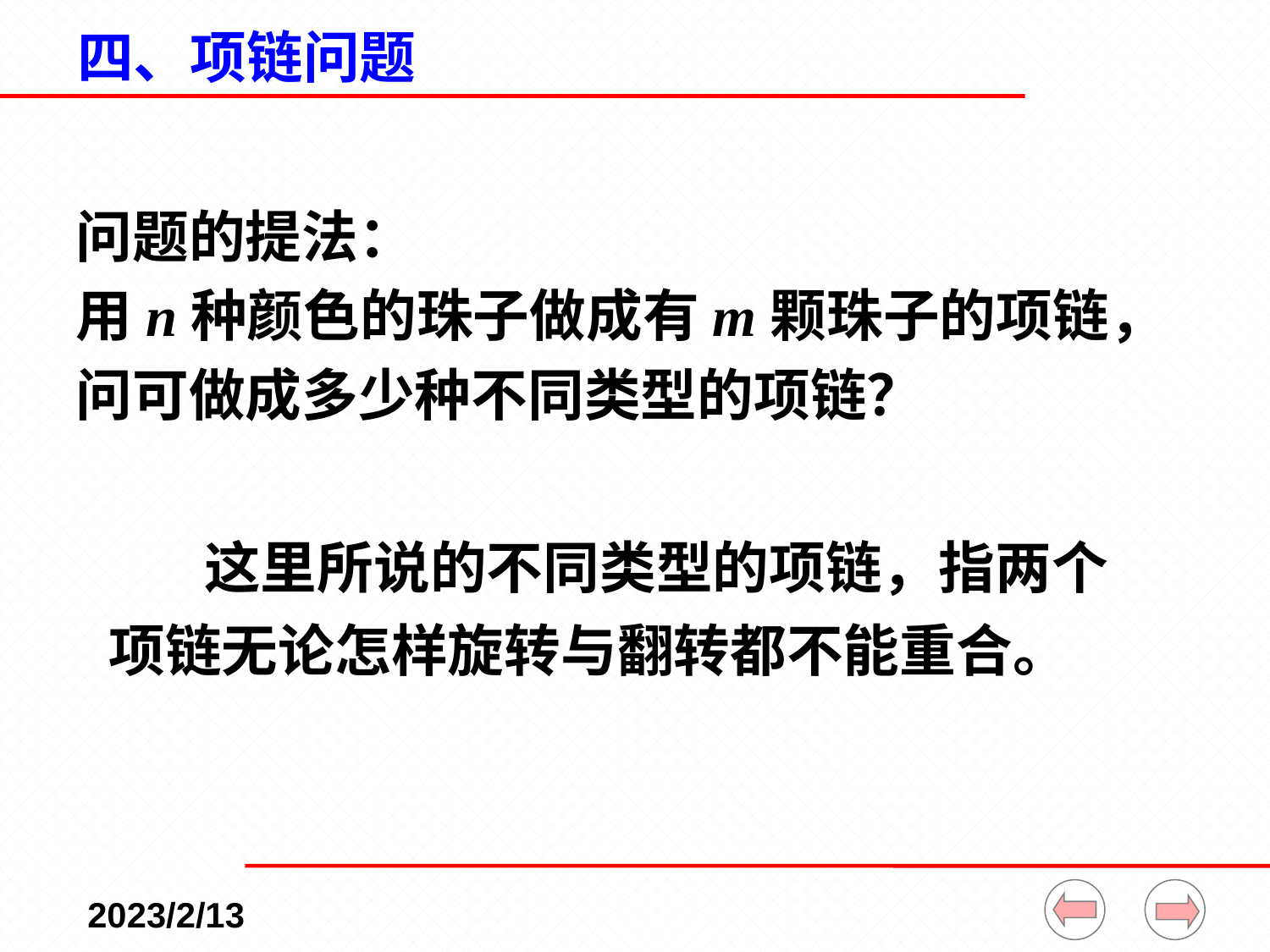

# 四、项链问题

问题的提法：
用n种颜色的珠子做成有m颗珠子的项链，
问可做成多少种不同类型的项链？
        这里所说的不同类型的项链，指两个
项链无论怎样旋转与翻转都不能重合。
 2023/2/13